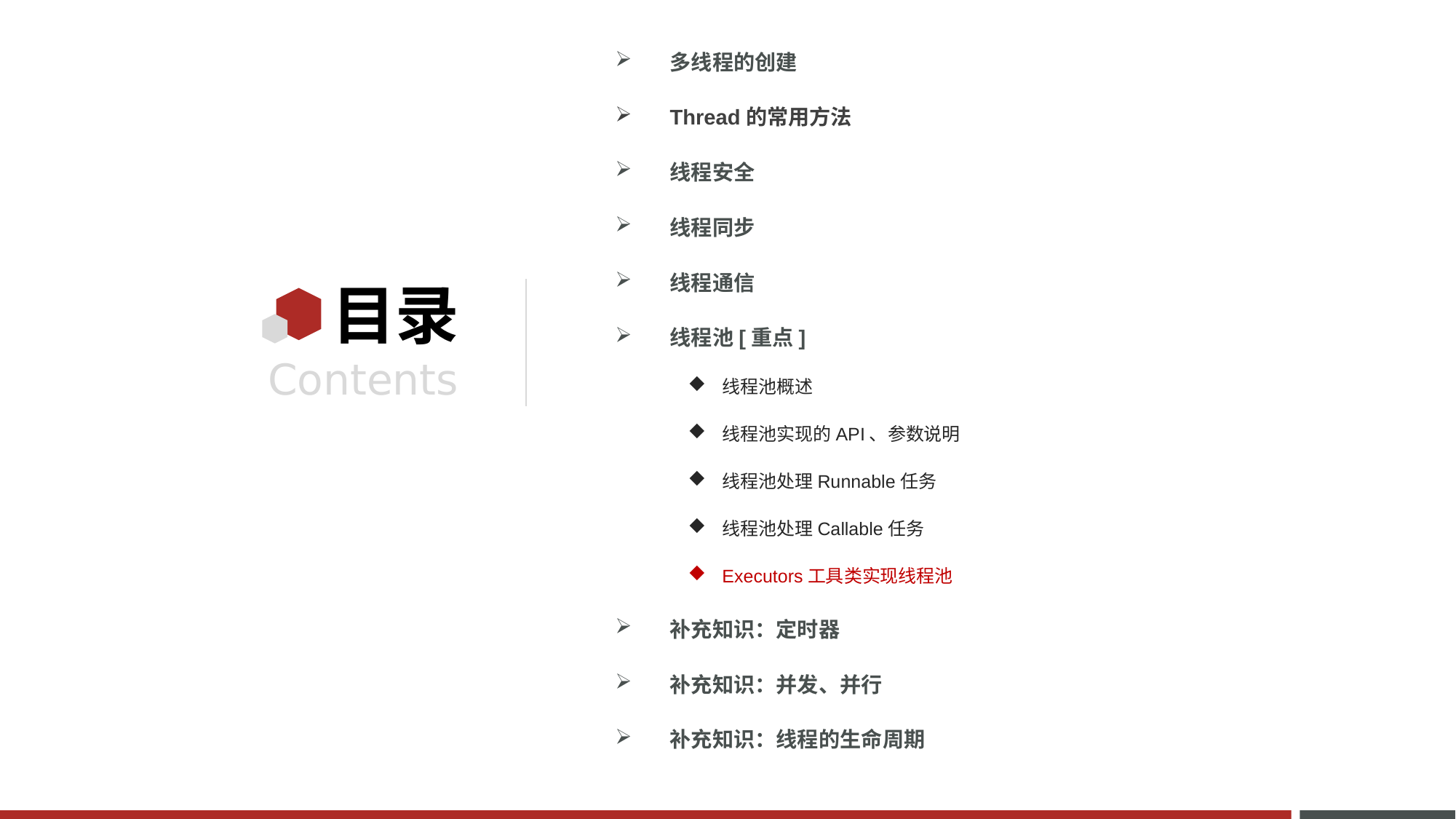

多线程的创建
Thread的常用方法
线程安全
线程同步
线程通信
线程池[重点]
线程池概述
线程池实现的API、参数说明
线程池处理Runnable任务
线程池处理Callable任务
Executors工具类实现线程池
补充知识：定时器
补充知识：并发、并行
补充知识：线程的生命周期